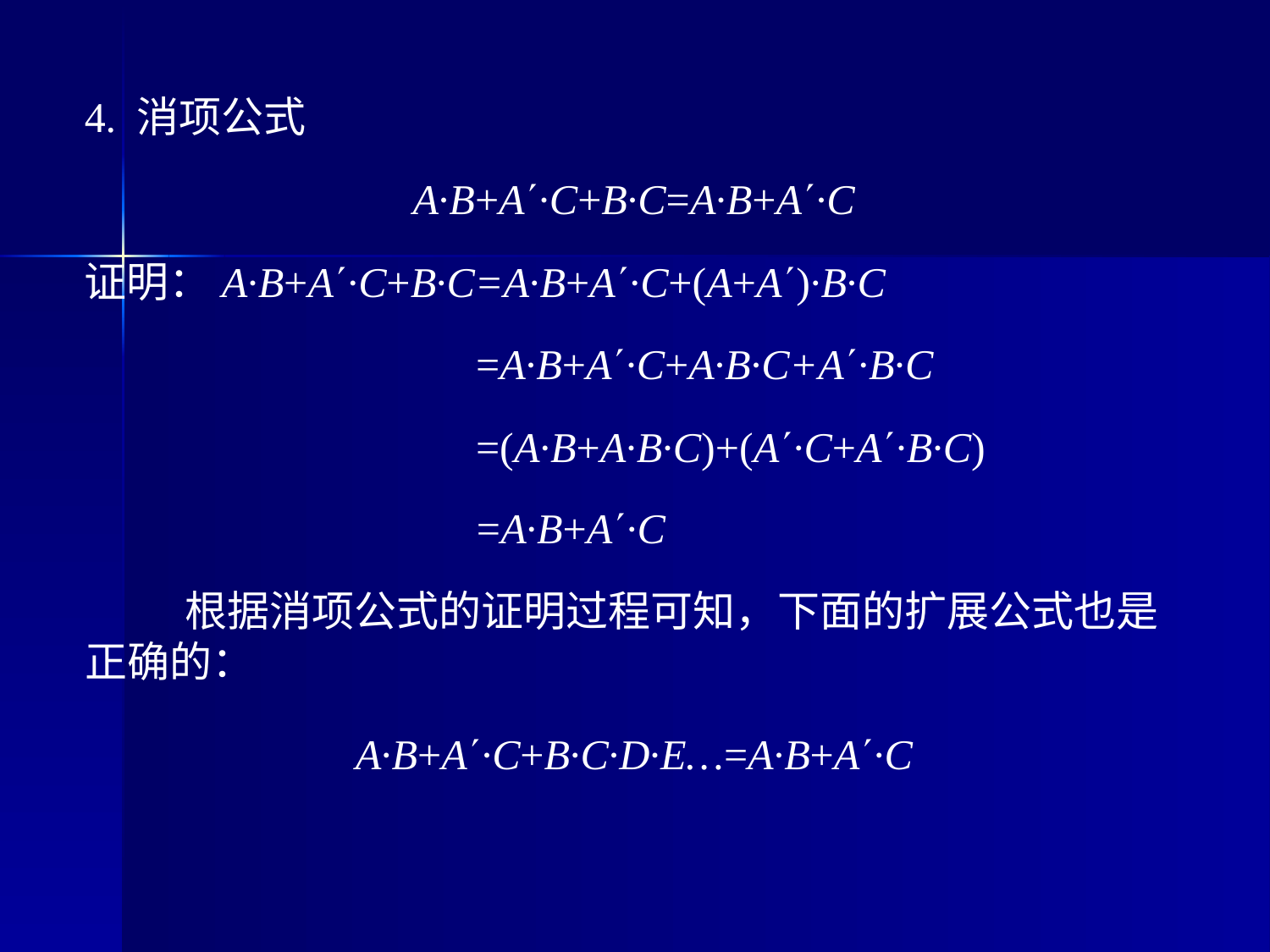

4. 消项公式
A∙B+A′∙C+B∙C=A∙B+A′∙C
证明：A∙B+A′∙C+B∙C=A∙B+A′∙C+(A+A′)∙B∙C
                                     =A∙B+A′∙C+A∙B∙C+A′∙B∙C
                                     =(A∙B+A∙B∙C)+(A′∙C+A′∙B∙C)
                                     =A∙B+A′∙C
根据消项公式的证明过程可知，下面的扩展公式也是正确的：
A∙B+A′∙C+B∙C∙D∙E…=A∙B+A′∙C